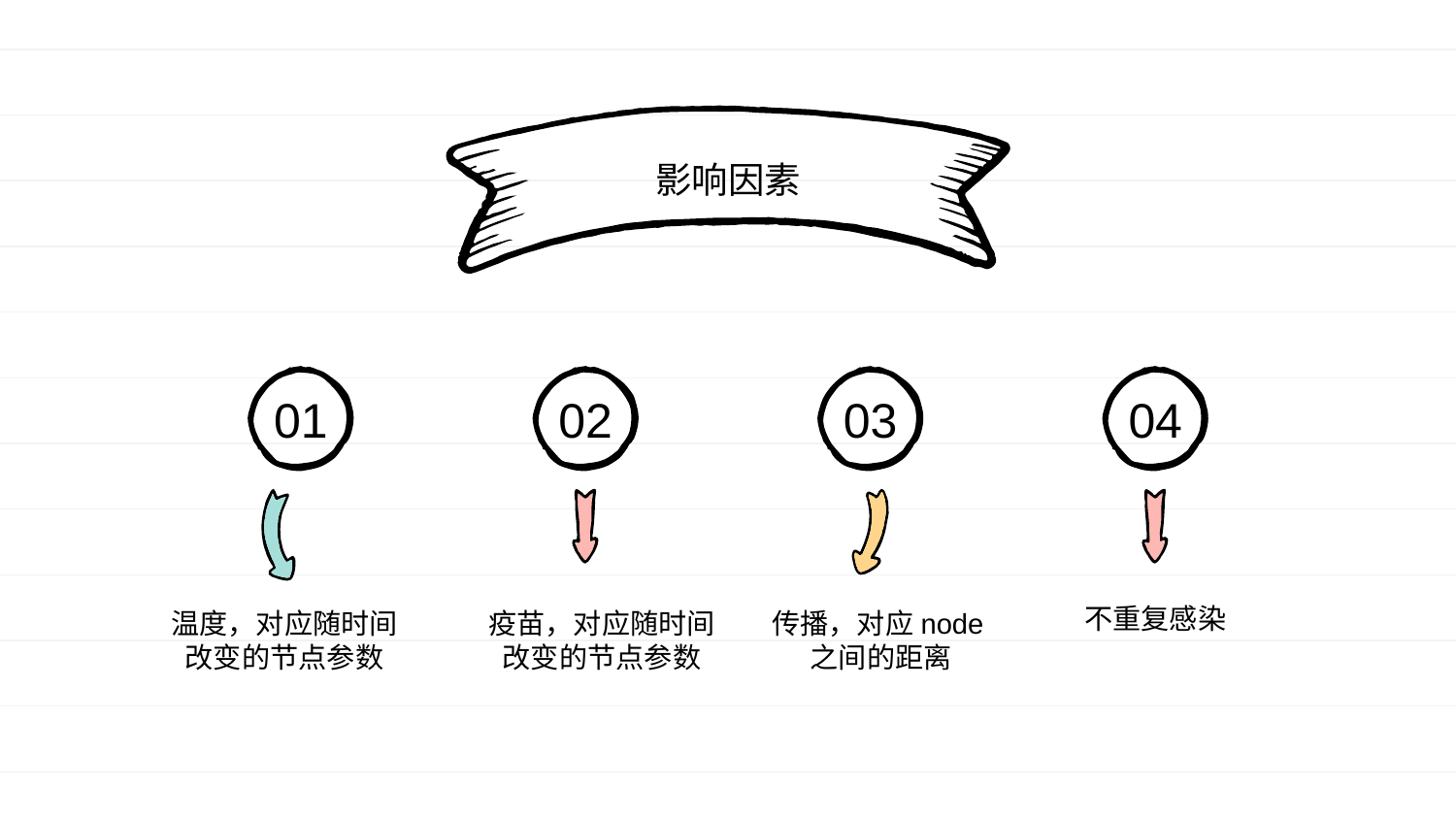

影响因素

# 01
02
03
04

不重复感染
温度，对应随时间改变的节点参数
疫苗，对应随时间改变的节点参数
传播，对应node之间的距离